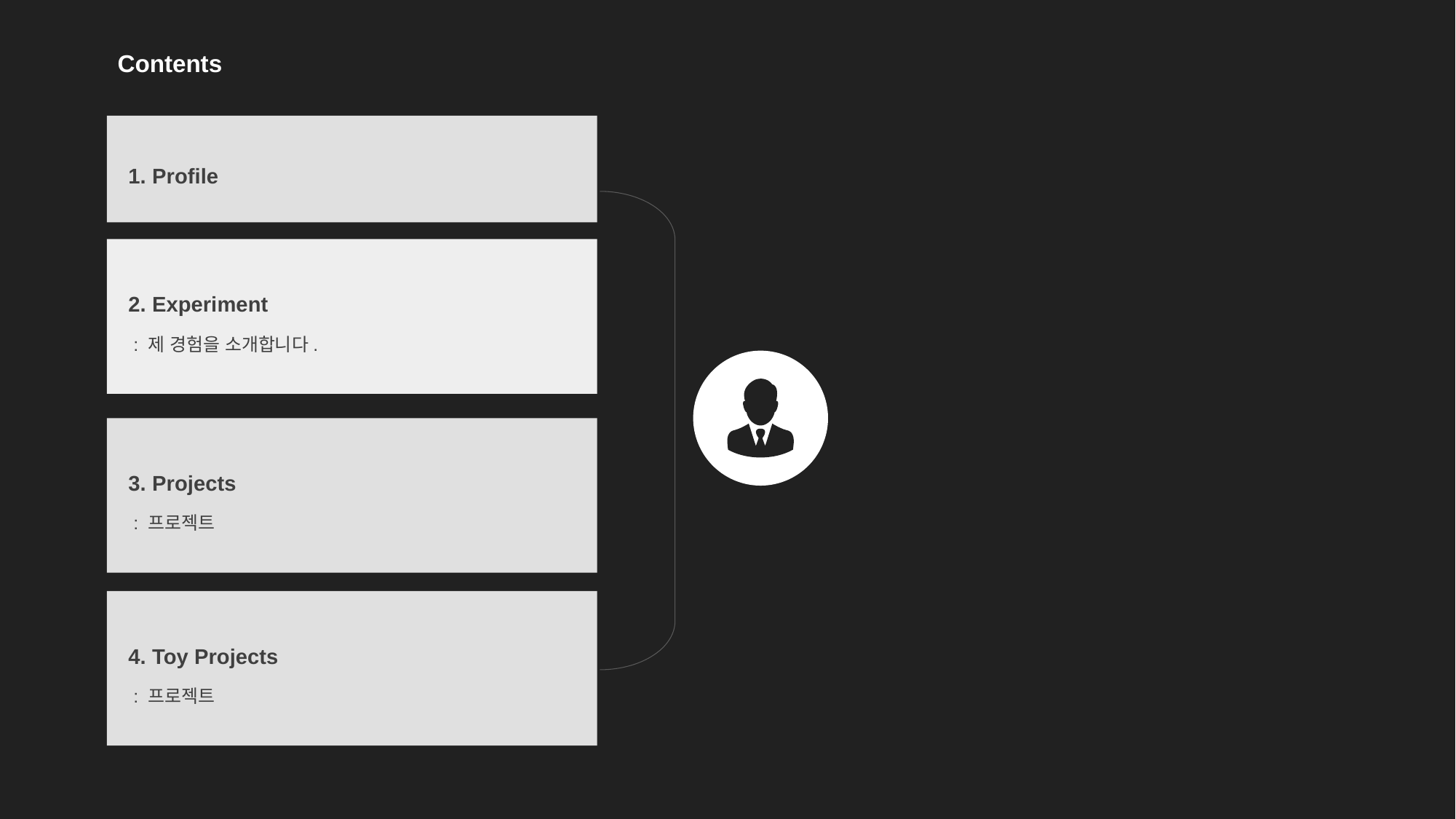

Contents

1. Profile

2. Experiment

 : 제 경험을 소개합니다.

3. Projects

 : 프로젝트
4. Toy Projects

 : 프로젝트